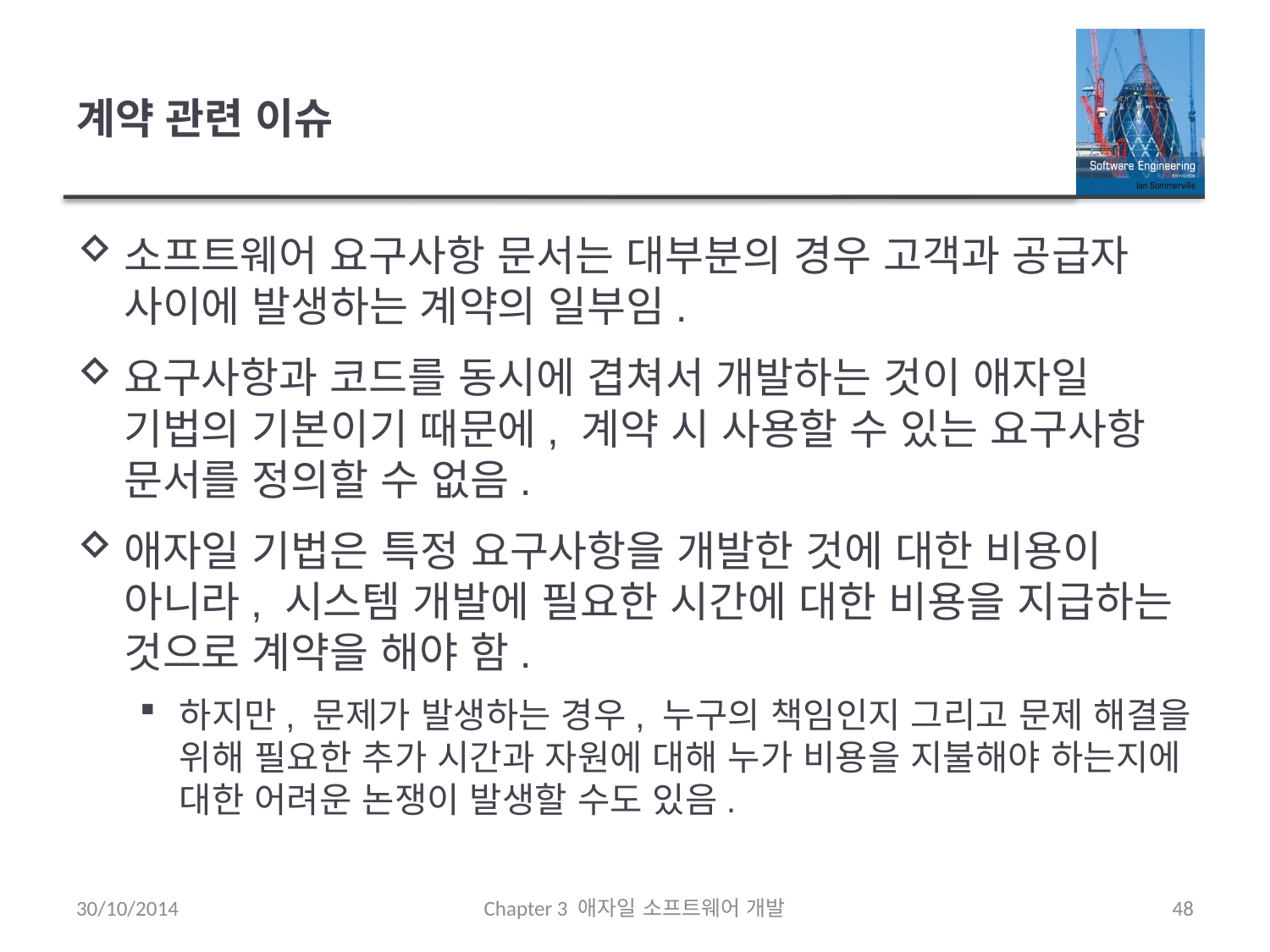

# 계약 관련 이슈
소프트웨어 요구사항 문서는 대부분의 경우 고객과 공급자 사이에 발생하는 계약의 일부임.
요구사항과 코드를 동시에 겹쳐서 개발하는 것이 애자일 기법의 기본이기 때문에, 계약 시 사용할 수 있는 요구사항 문서를 정의할 수 없음.
애자일 기법은 특정 요구사항을 개발한 것에 대한 비용이 아니라, 시스템 개발에 필요한 시간에 대한 비용을 지급하는 것으로 계약을 해야 함.
하지만, 문제가 발생하는 경우, 누구의 책임인지 그리고 문제 해결을 위해 필요한 추가 시간과 자원에 대해 누가 비용을 지불해야 하는지에 대한 어려운 논쟁이 발생할 수도 있음.
30/10/2014
Chapter 3 애자일 소프트웨어 개발
48